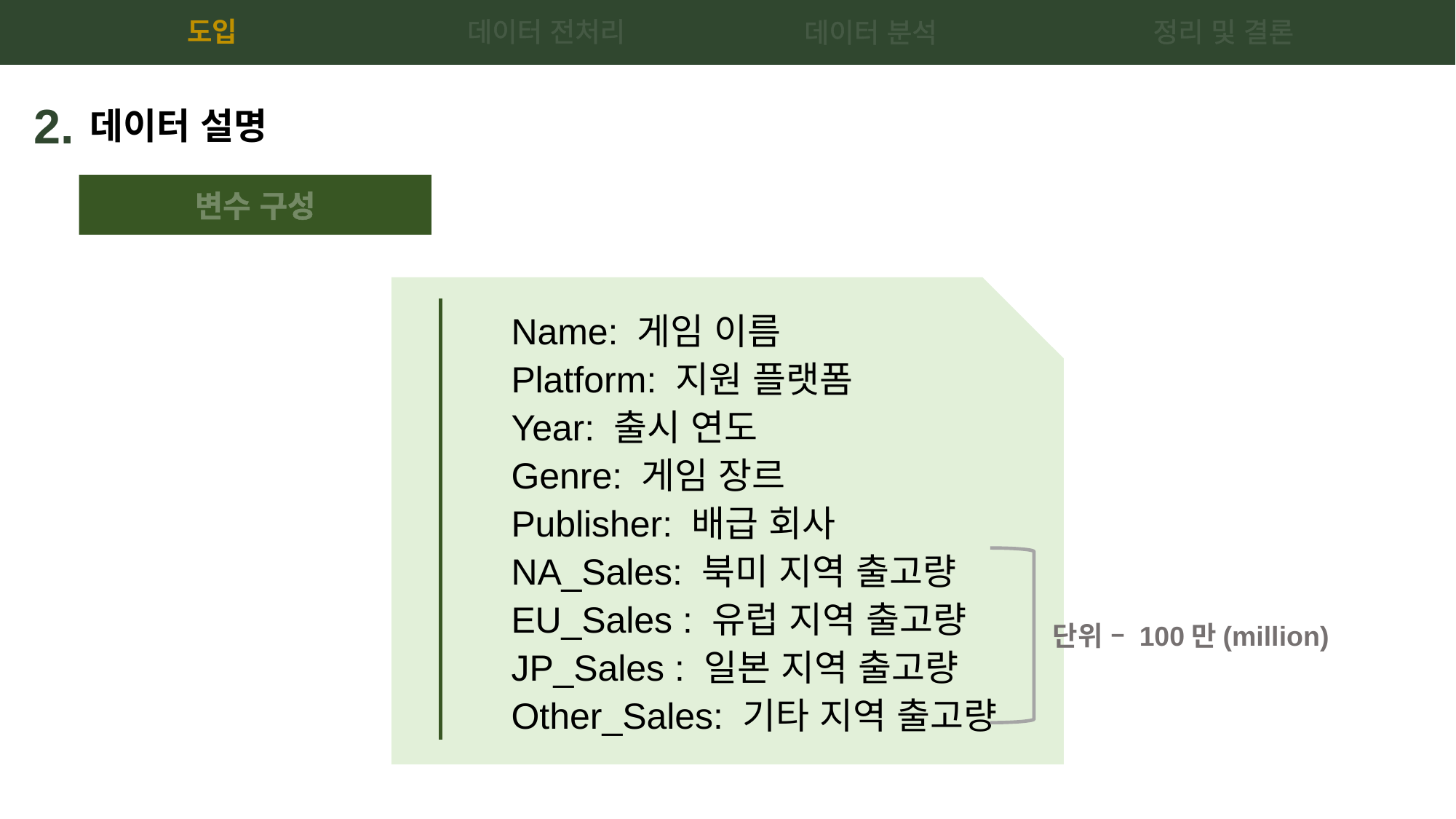

데이터 전처리
도입
정리 및 결론
데이터 분석
2.
데이터 설명
변수 구성

Name: 게임 이름
Platform: 지원 플랫폼
Year: 출시 연도
Genre: 게임 장르
Publisher: 배급 회사
NA_Sales: 북미 지역 출고량
EU_Sales : 유럽 지역 출고량
JP_Sales : 일본 지역 출고량
Other_Sales: 기타 지역 출고량

단위 – 100만(million)